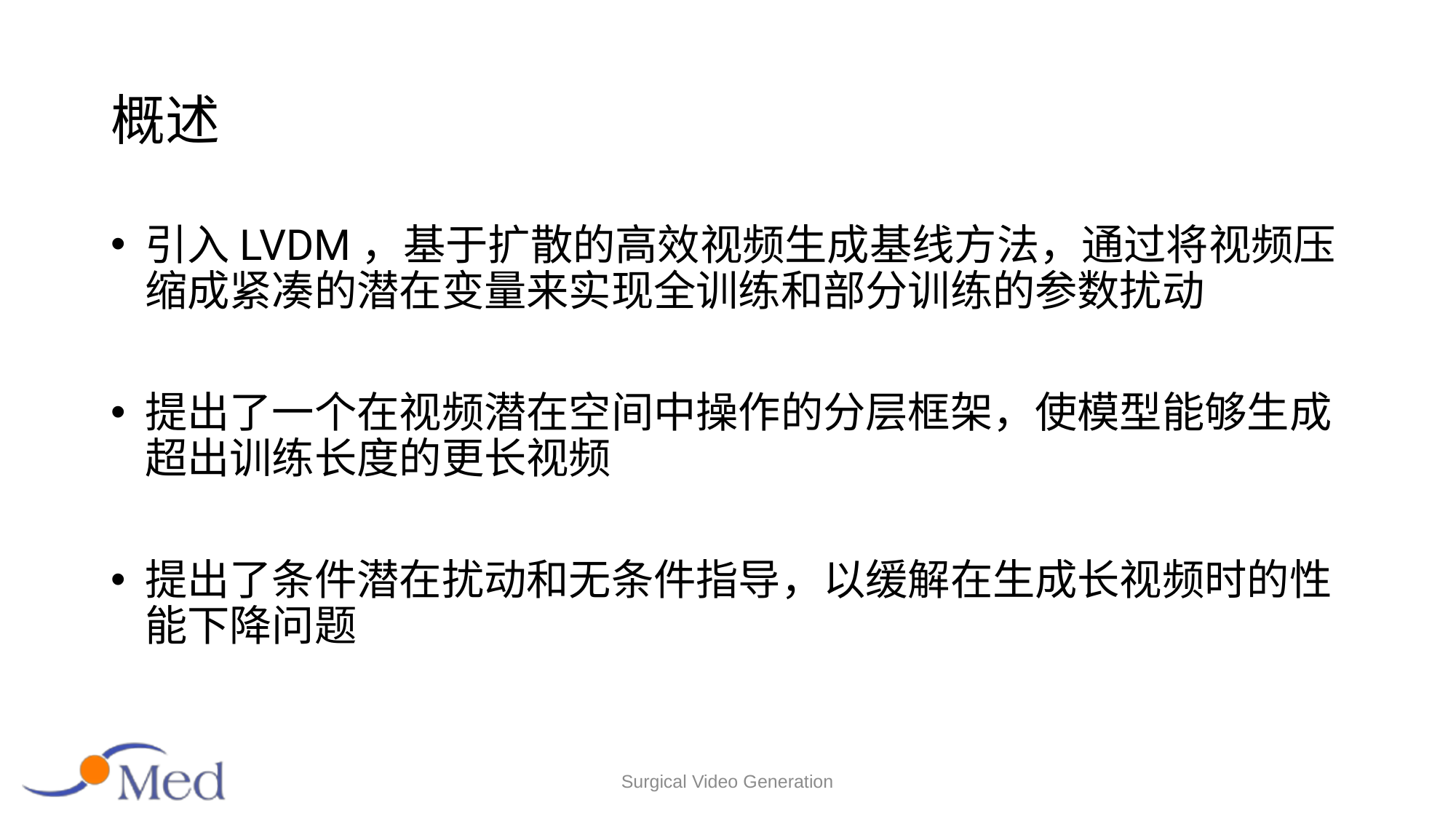

# 概述
引入LVDM，基于扩散的高效视频生成基线方法，通过将视频压缩成紧凑的潜在变量来实现全训练和部分训练的参数扰动

提出了一个在视频潜在空间中操作的分层框架，使模型能够生成超出训练长度的更长视频

提出了条件潜在扰动和无条件指导，以缓解在生成长视频时的性能下降问题

Surgical Video Generation
4